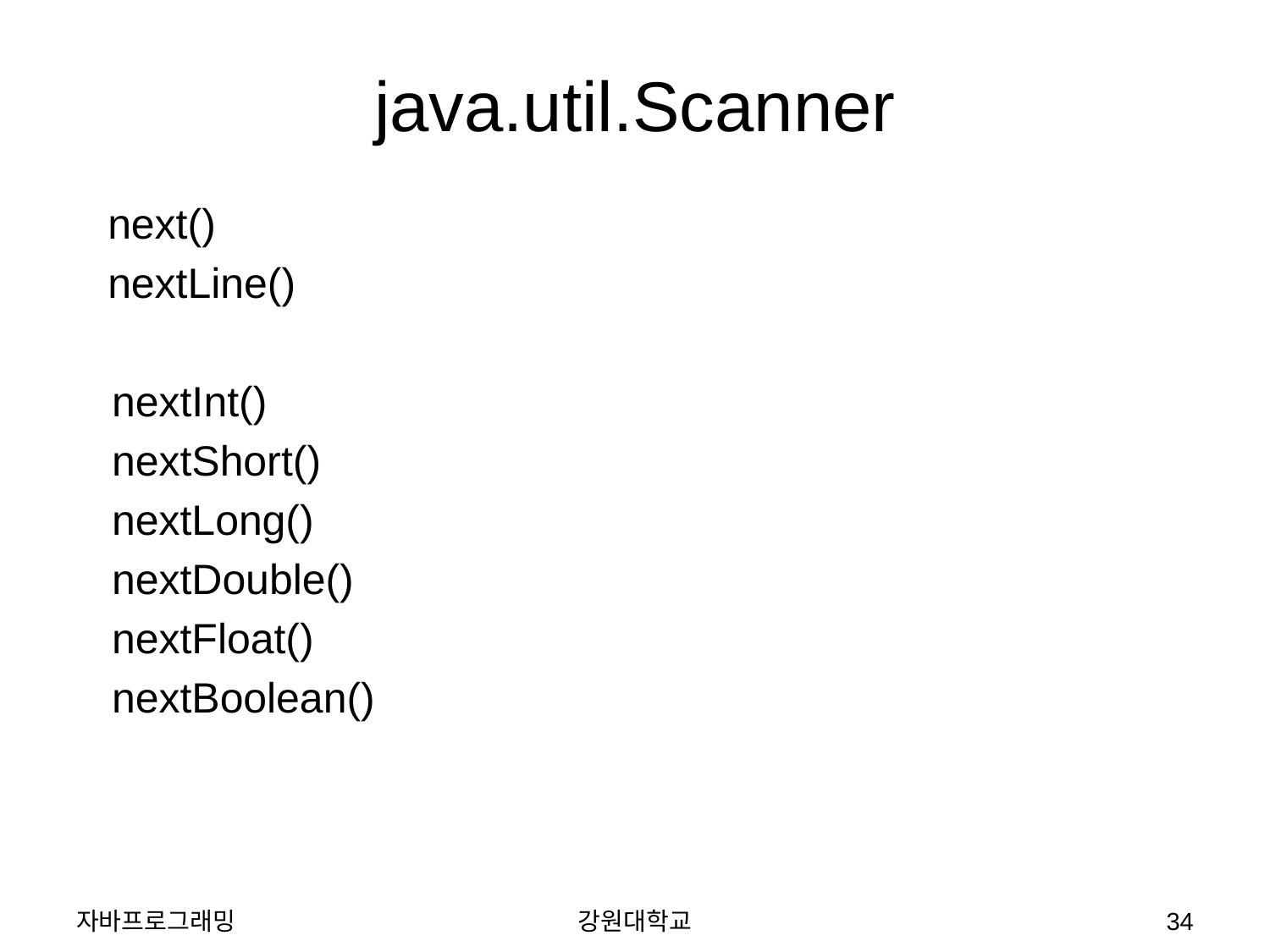

# java.util.Scanner
  next()
  nextLine()

   nextInt()
   nextShort()
   nextLong()
   nextDouble()
   nextFloat()
   nextBoolean()

자바프로그래밍
강원대학교
34